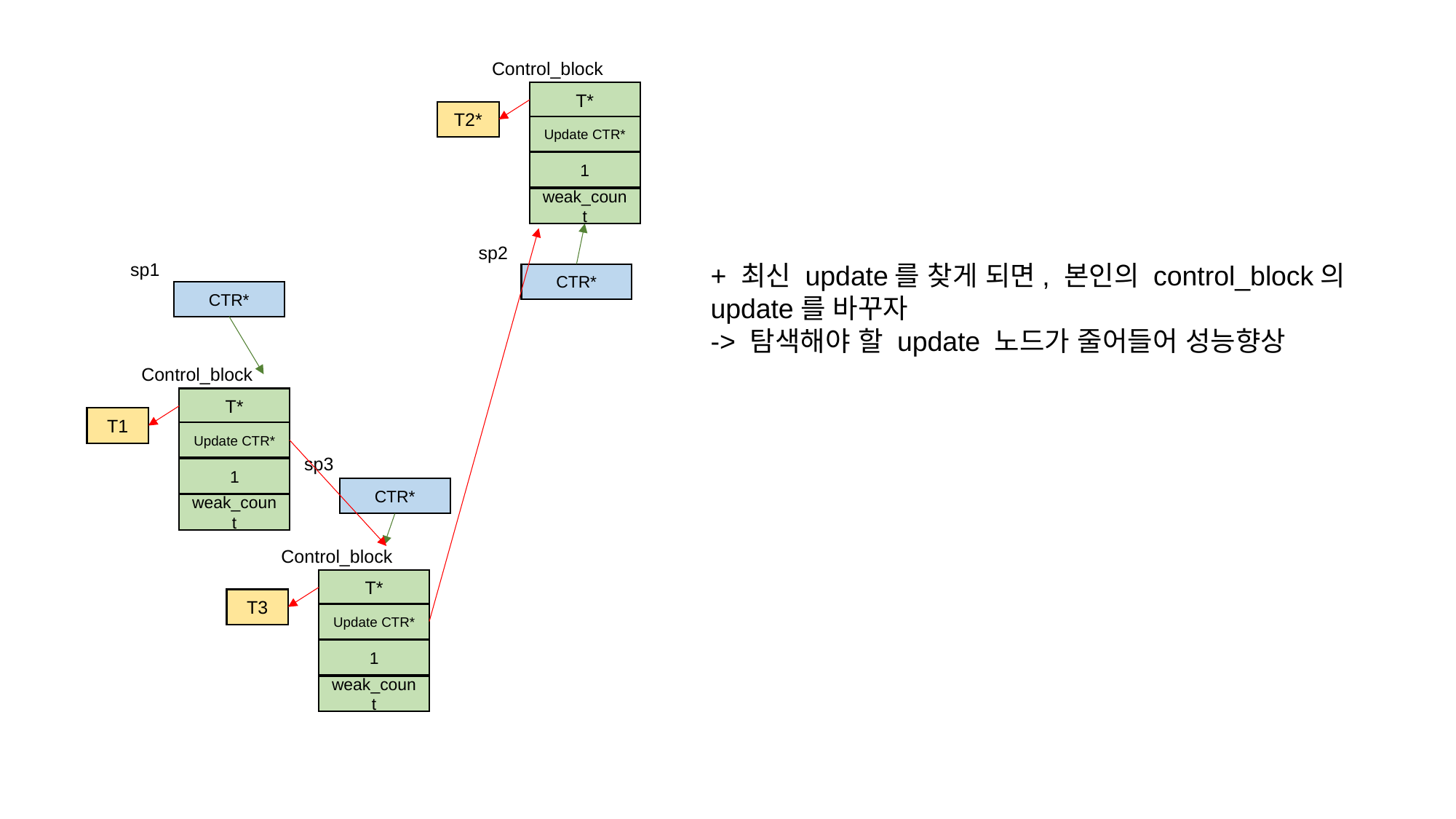

Control_block
T*
Update CTR*
1
weak_count
T2*
sp2
CTR*
sp1
CTR*
+ 최신 update를 찾게 되면, 본인의 control_block의 update를 바꾸자
-> 탐색해야 할 update 노드가 줄어들어 성능향상
Control_block
T*
Update CTR*
1
weak_count
T1
sp3
CTR*
Control_block
T*
Update CTR*
1
weak_count
T3